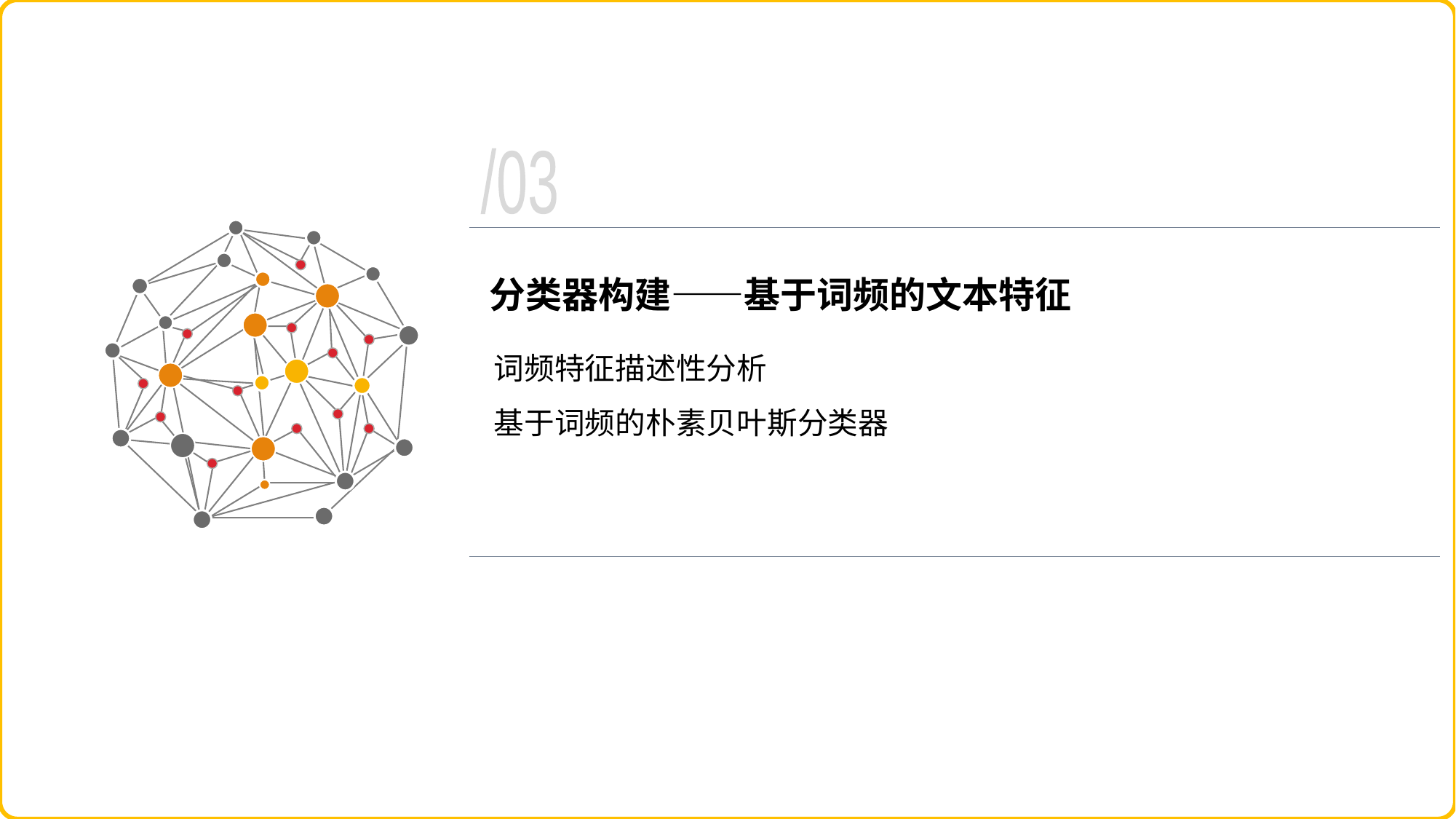

/03
# 分类器构建——基于词频的文本特征
词频特征描述性分析
基于词频的朴素贝叶斯分类器